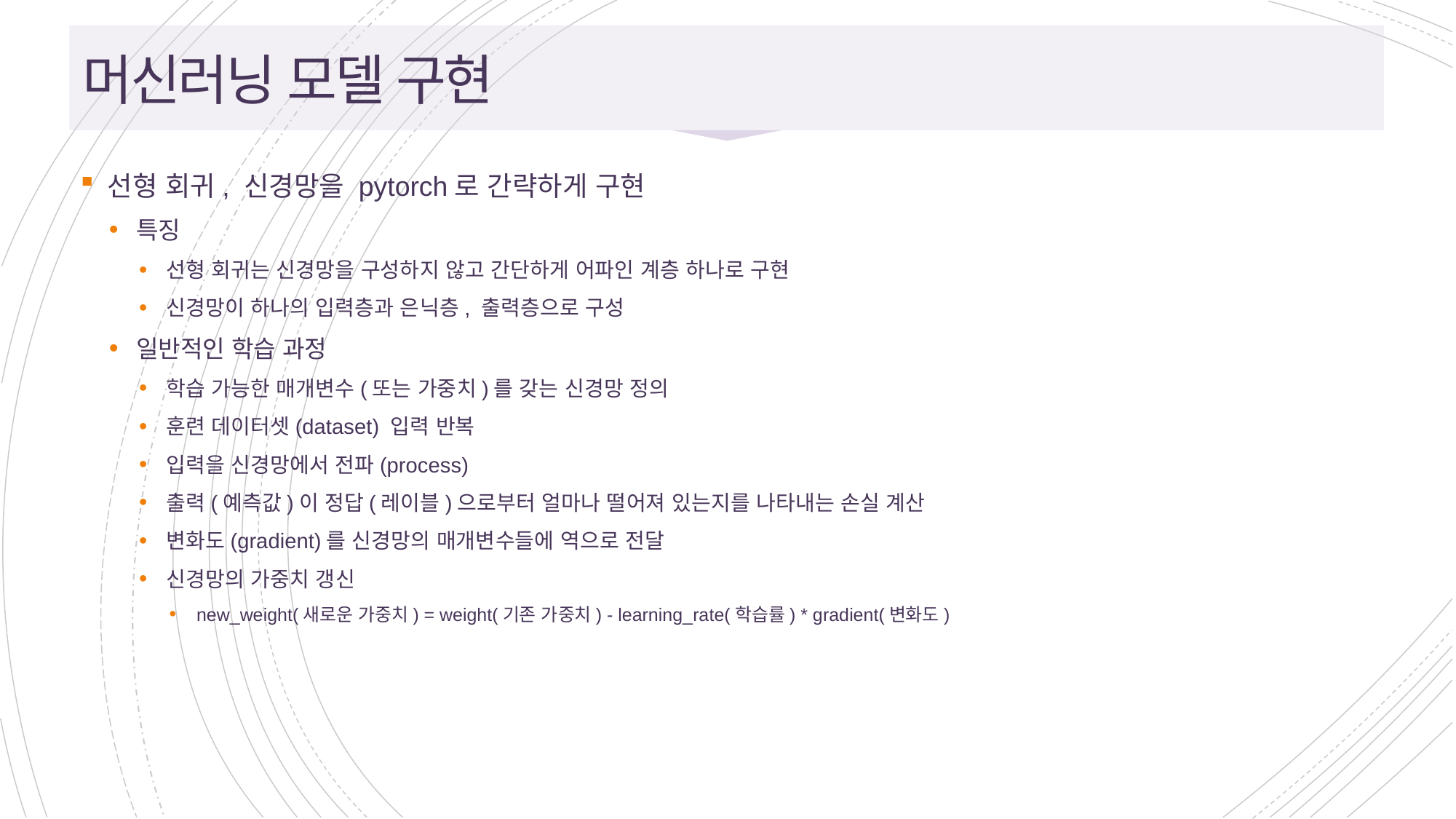

# 머신러닝 모델 구현
선형 회귀, 신경망을 pytorch로 간략하게 구현
특징
선형 회귀는 신경망을 구성하지 않고 간단하게 어파인 계층 하나로 구현
신경망이 하나의 입력층과 은닉층, 출력층으로 구성
일반적인 학습 과정
학습 가능한 매개변수(또는 가중치)를 갖는 신경망 정의
훈련 데이터셋(dataset) 입력 반복
입력을 신경망에서 전파(process)
출력(예측값)이 정답(레이블)으로부터 얼마나 떨어져 있는지를 나타내는 손실 계산
변화도(gradient)를 신경망의 매개변수들에 역으로 전달
신경망의 가중치 갱신
new_weight(새로운 가중치) = weight(기존 가중치) - learning_rate(학습률) * gradient(변화도)